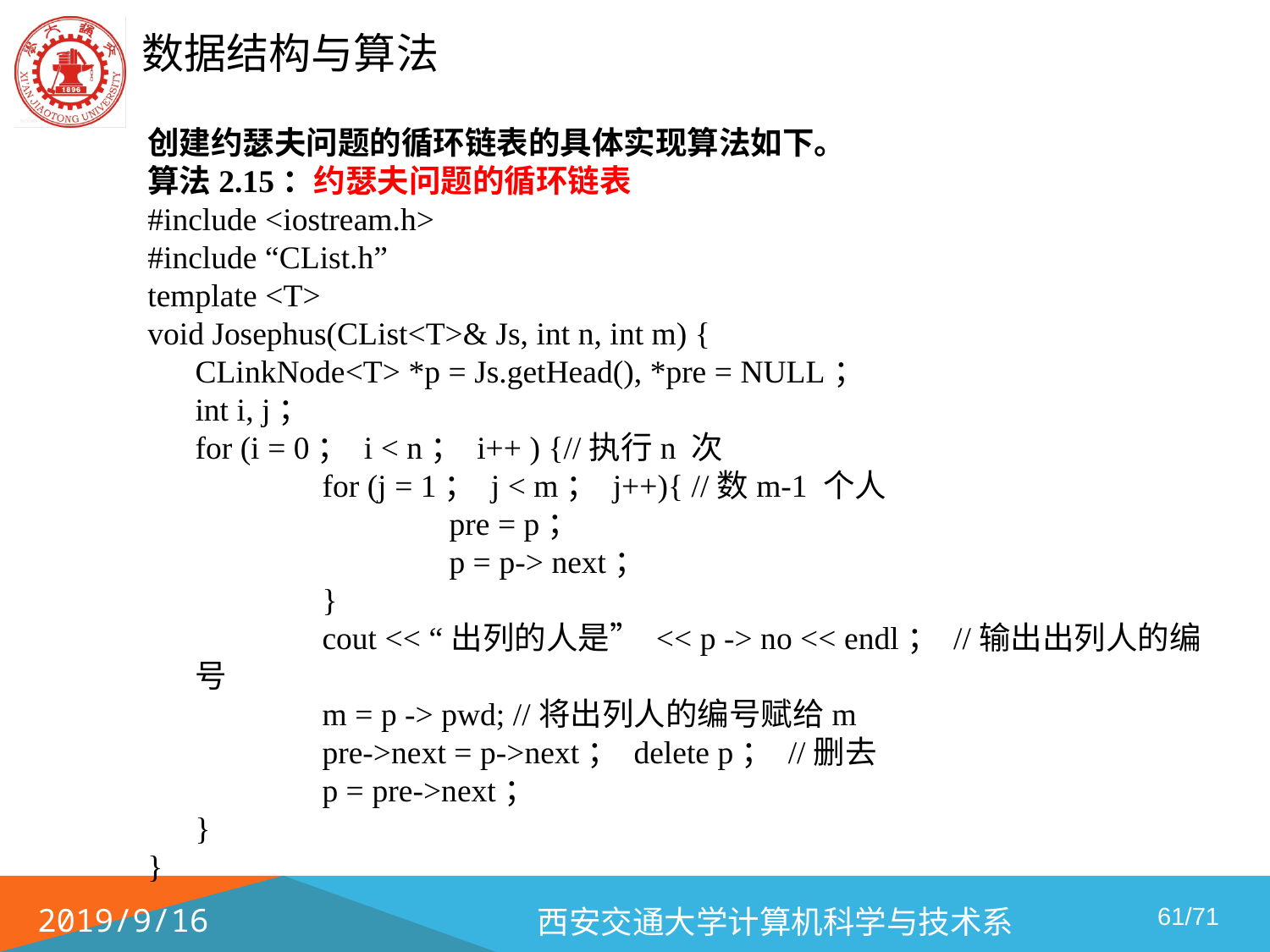

创建约瑟夫问题的循环链表的具体实现算法如下。
算法2.15：约瑟夫问题的循环链表
#include <iostream.h>
#include “CList.h”
template <T>
void Josephus(CList<T>& Js, int n, int m) {
	CLinkNode<T> *p = Js.getHead(), *pre = NULL；
	int i, j；
	for (i = 0； i < n； i++ ) {//执行n 次
		for (j = 1； j < m； j++){ //数m-1 个人
			pre = p；
			p = p-> next；
		}
		cout << “出列的人是” << p -> no << endl； //输出出列人的编号
		m = p -> pwd; //将出列人的编号赋给m
		pre->next = p->next； delete p； //删去
		p = pre->next；
	}
}